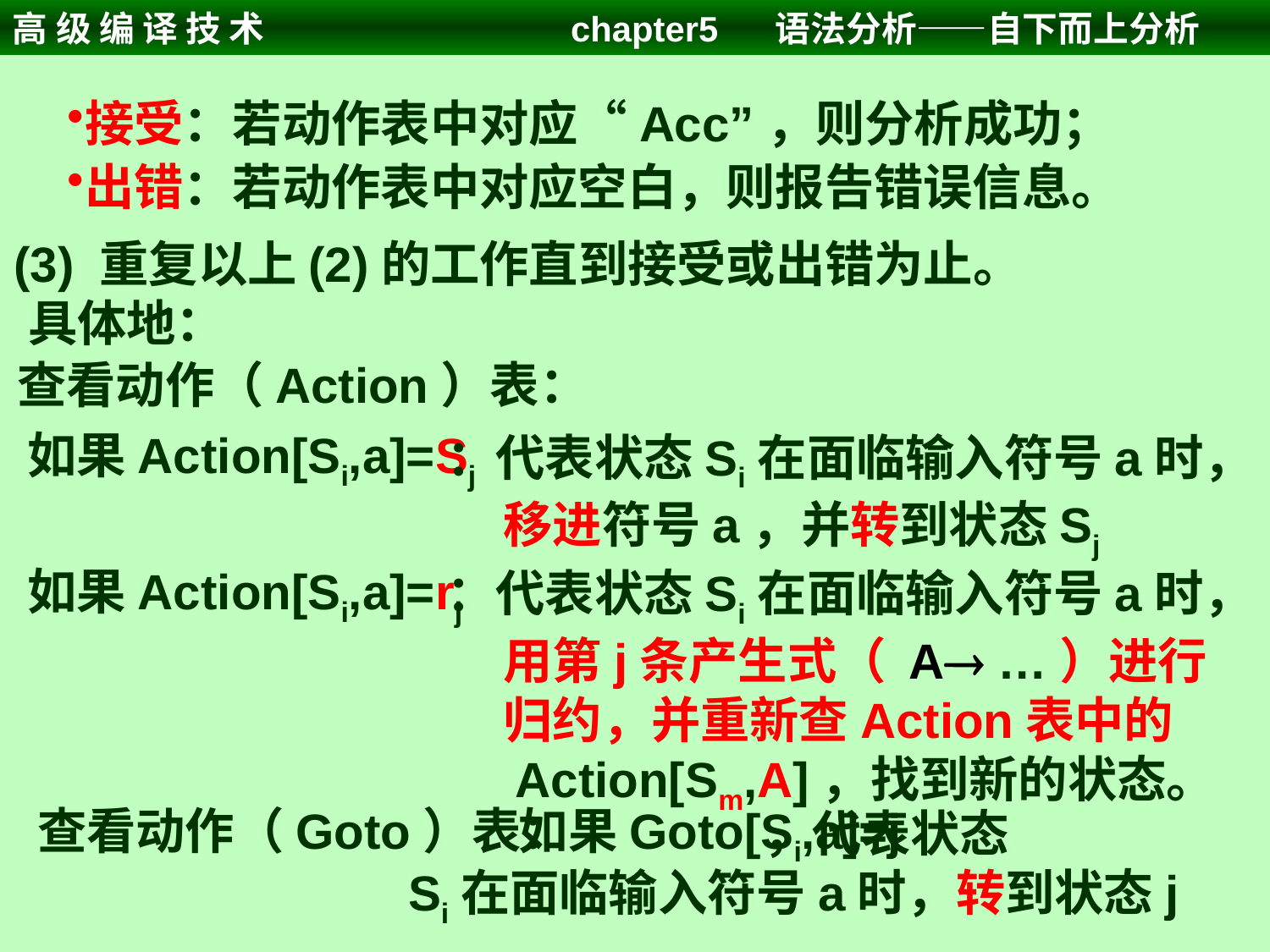

接受：若动作表中对应“Acc”，则分析成功；
出错：若动作表中对应空白，则报告错误信息。
(3) 重复以上(2)的工作直到接受或出错为止。
具体地：
查看动作（Action）表：
如果Action[Si,a]=Sj
：代表状态Si在面临输入符号a时，
    移进符号a，并转到状态Sj
如果Action[Si,a]=rj
：代表状态Si在面临输入符号a时，
    用第j条产生式（ A→ …）进行
    归约，并重新查Action表中的
     Action[Sm,A]，找到新的状态。
查看动作（Goto）表：
如果Goto[Si,a]=j
                                                            ，代表状态
                        Si在面临输入符号a时，转到状态j